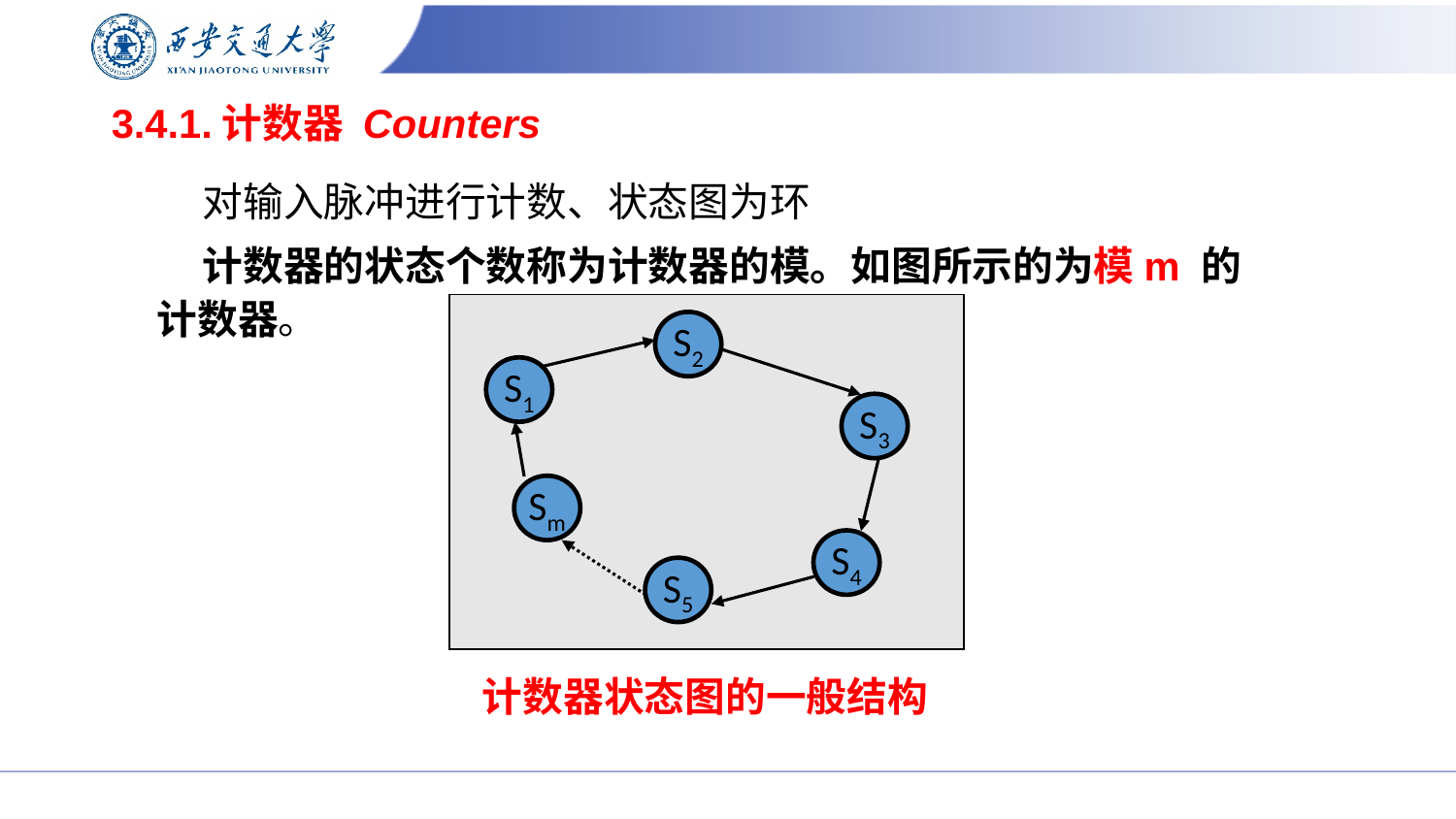

# 3.4.1.计数器 Counters
    对输入脉冲进行计数、状态图为环
    计数器的状态个数称为计数器的模。如图所示的为模m 的计数器。

S2

S1
S3

Sm
S4

S5

计数器状态图的一般结构